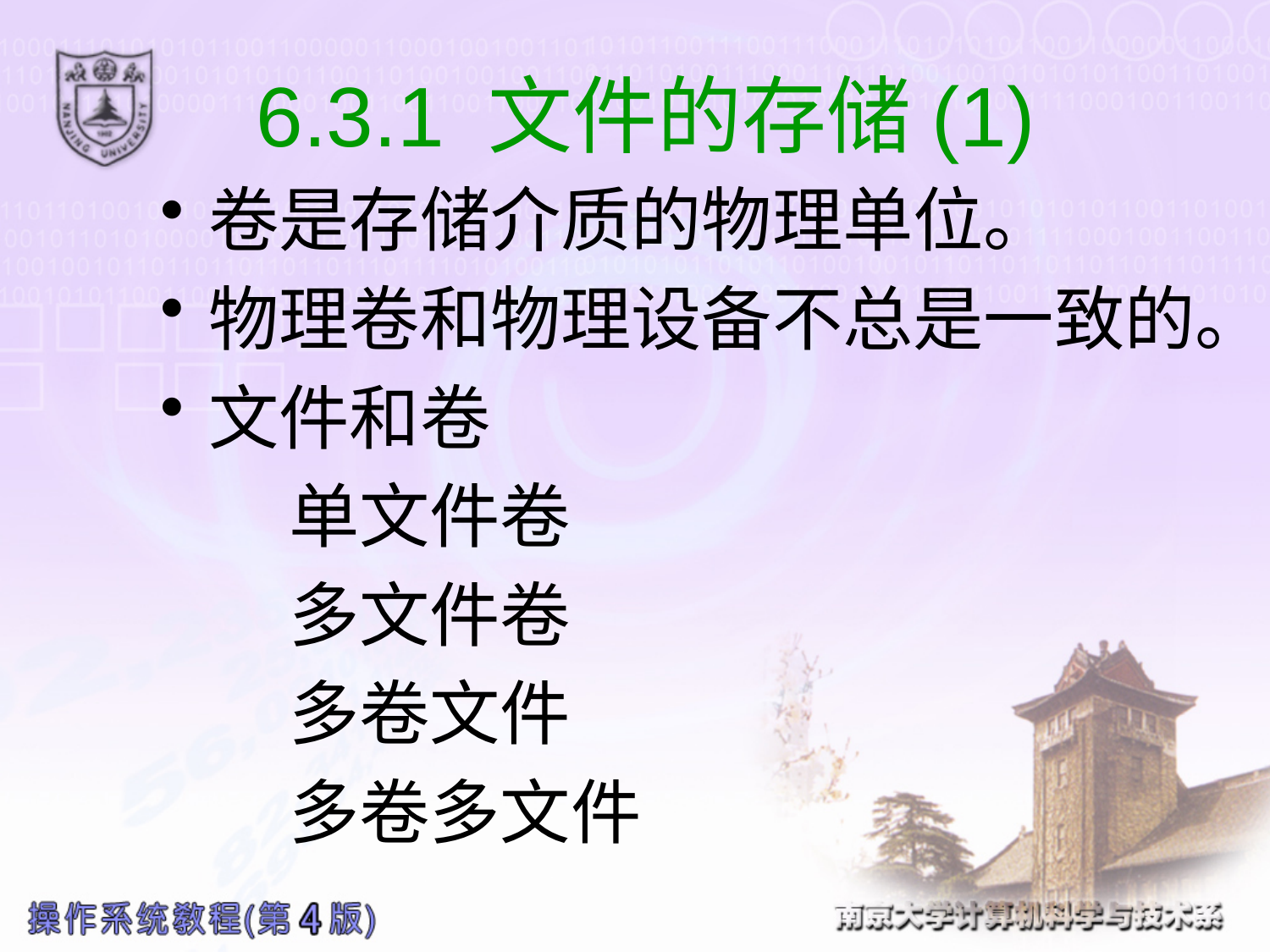

# 6.3.1 文件的存储(1)
卷是存储介质的物理单位。
物理卷和物理设备不总是一致的。
文件和卷
       单文件卷
       多文件卷
       多卷文件
       多卷多文件